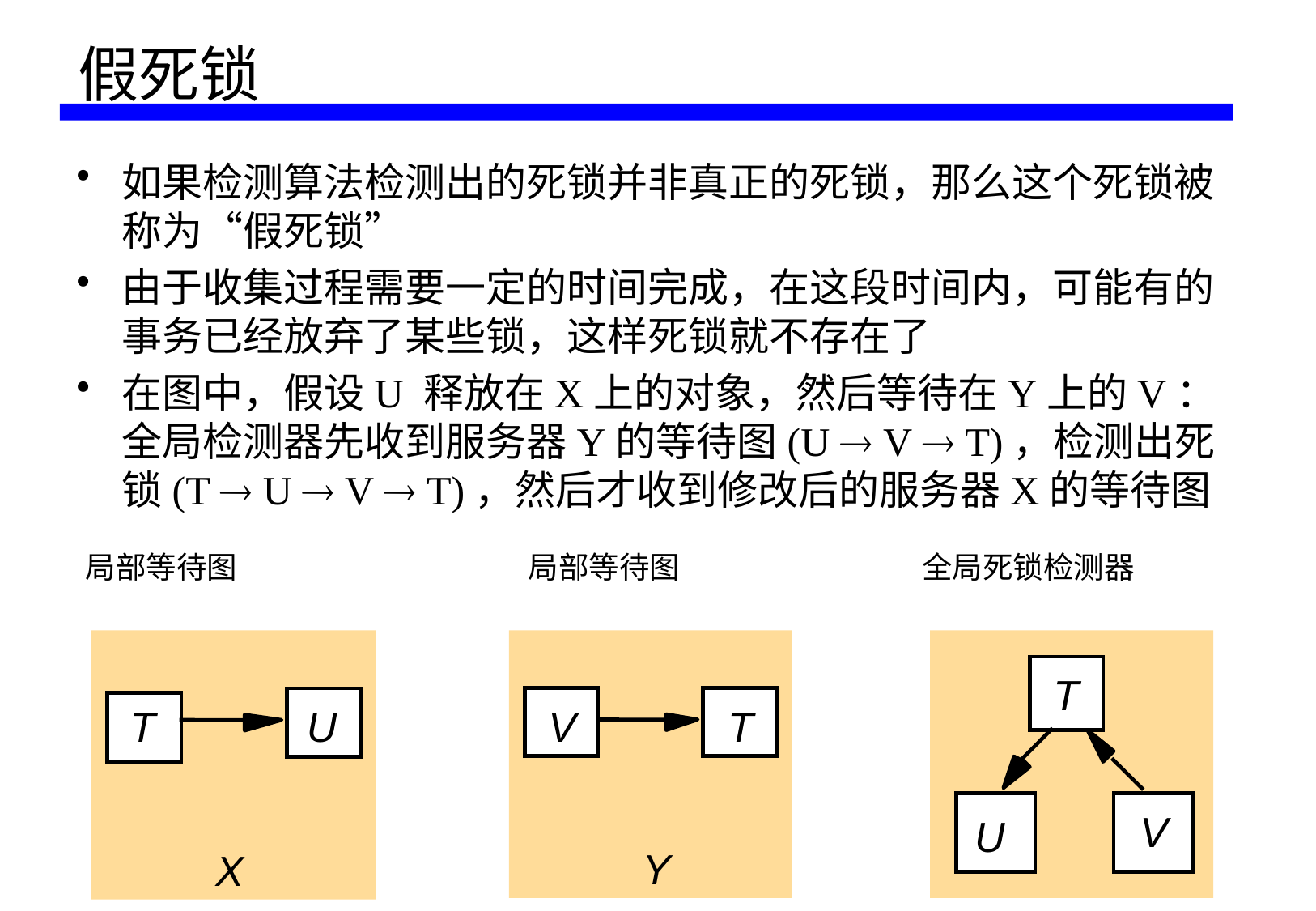

# 假死锁
如果检测算法检测出的死锁并非真正的死锁，那么这个死锁被称为“假死锁”
由于收集过程需要一定的时间完成，在这段时间内，可能有的事务已经放弃了某些锁，这样死锁就不存在了
在图中，假设U 释放在X上的对象，然后等待在Y上的V：全局检测器先收到服务器Y的等待图(U → V → T)，检测出死锁(T → U → V → T)，然后才收到修改后的服务器X的等待图
局部等待图
局部等待图
全局死锁检测器

T

V
T
T
U

V
U
Y
X
•